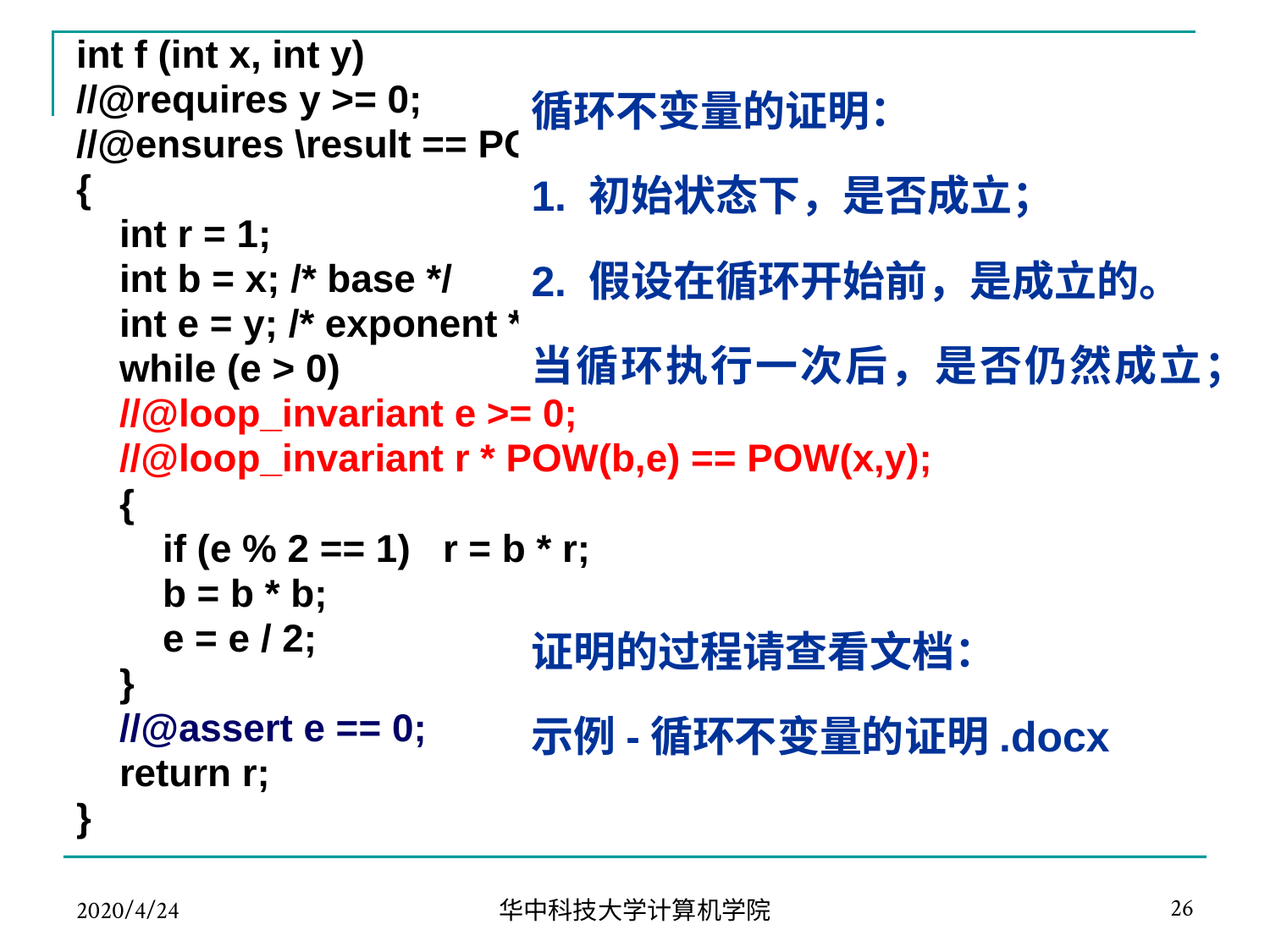

int f (int x, int y)
//@requires y >= 0;
//@ensures \result == POW(x,y);
{
    int r = 1;
    int b = x; /* base */
    int e = y; /* exponent */
    while (e > 0)
    //@loop_invariant e >= 0;
    //@loop_invariant r * POW(b,e) == POW(x,y);
    {
        if (e % 2 == 1)   r = b * r;
        b = b * b;
        e = e / 2;
    }
    //@assert e == 0;
    return r;
}
循环不变量的证明：
1. 初始状态下，是否成立；
2. 假设在循环开始前，是成立的。
当循环执行一次后，是否仍然成立；
证明的过程请查看文档：
示例-循环不变量的证明.docx
2020/4/24
26
华中科技大学计算机学院